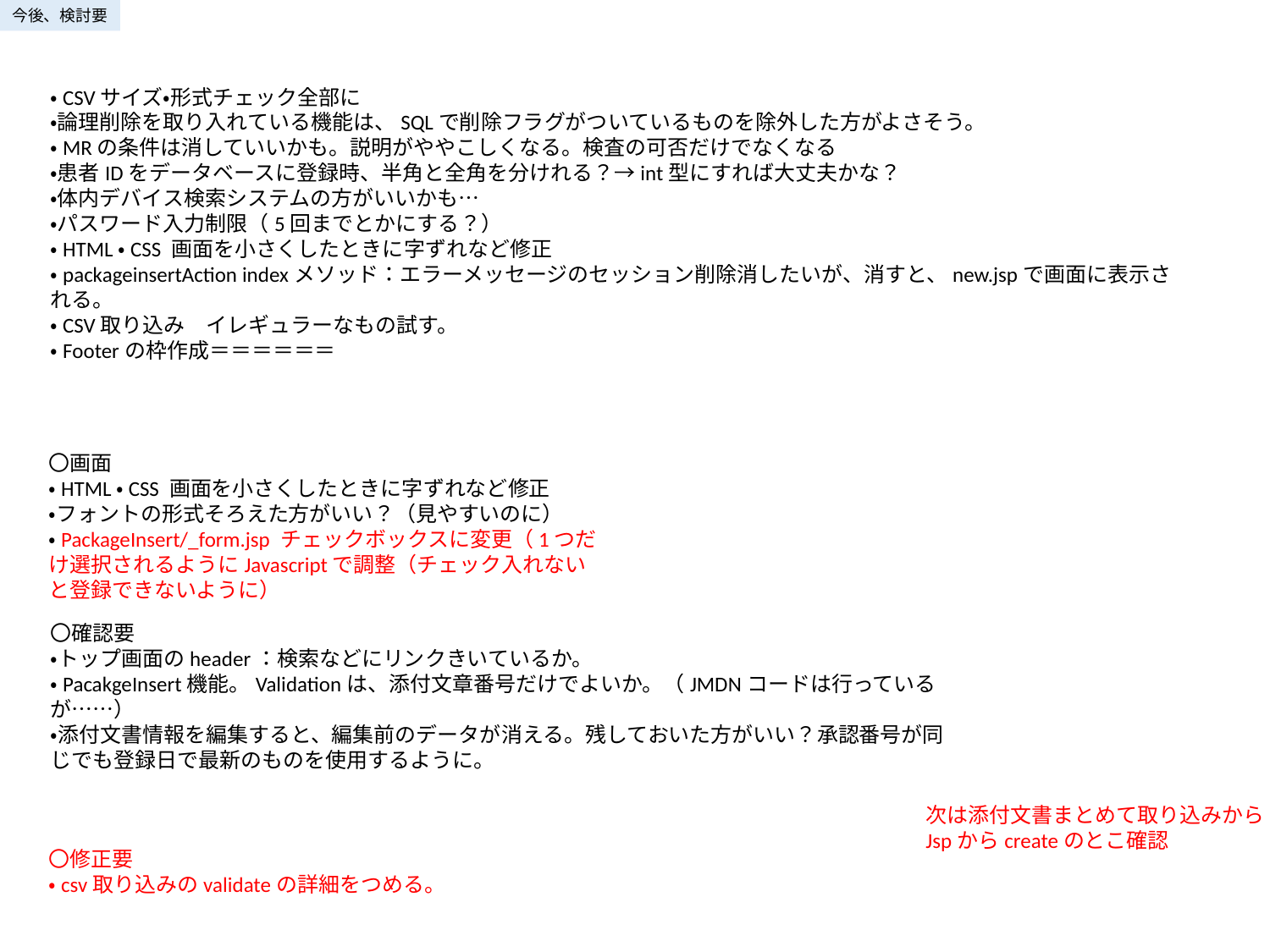

今後、検討要
・CSVサイズ・形式チェック全部に
・論理削除を取り入れている機能は、SQLで削除フラグがついているものを除外した方がよさそう。
・MRの条件は消していいかも。説明がややこしくなる。検査の可否だけでなくなる
・患者IDをデータベースに登録時、半角と全角を分けれる？→int型にすれば大丈夫かな？
・体内デバイス検索システムの方がいいかも…
・パスワード入力制限（5回までとかにする？）
・HTML・CSS 画面を小さくしたときに字ずれなど修正
・packageinsertAction indexメソッド：エラーメッセージのセッション削除消したいが、消すと、new.jspで画面に表示される。
・CSV取り込み　イレギュラーなもの試す。
・Footerの枠作成＝＝＝＝＝＝
〇画面
・HTML・CSS 画面を小さくしたときに字ずれなど修正
・フォントの形式そろえた方がいい？（見やすいのに）
・PackageInsert/_form.jsp チェックボックスに変更（1つだけ選択されるようにJavascriptで調整（チェック入れないと登録できないように）
〇確認要
・トップ画面のheader：検索などにリンクきいているか。
・PacakgeInsert機能。Validationは、添付文章番号だけでよいか。（JMDNコードは行っているが……）
・添付文書情報を編集すると、編集前のデータが消える。残しておいた方がいい？承認番号が同じでも登録日で最新のものを使用するように。
次は添付文書まとめて取り込みから
Jspからcreateのとこ確認
〇修正要
・csv取り込みのvalidateの詳細をつめる。